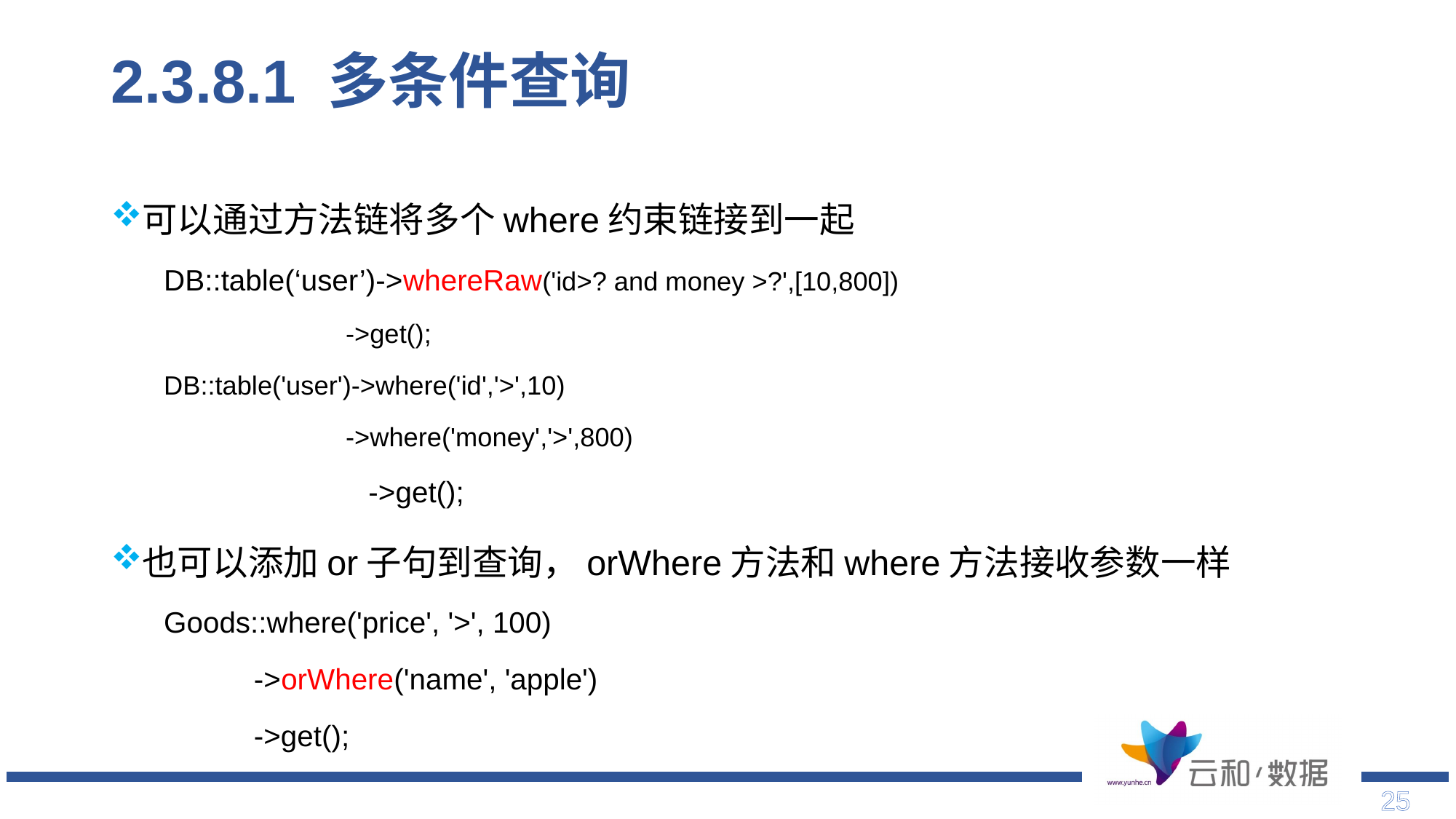

# 2.3.8.1 多条件查询
可以通过方法链将多个where约束链接到一起
DB::table(‘user’)->whereRaw('id>? and money >?',[10,800])
                         ->get();
DB::table('user')->where('id','>',10)
                         ->where('money','>',800)
                         ->get();
也可以添加or子句到查询，orWhere方法和where方法接收参数一样
Goods::where('price', '>', 100)
           ->orWhere('name', 'apple')
           ->get();